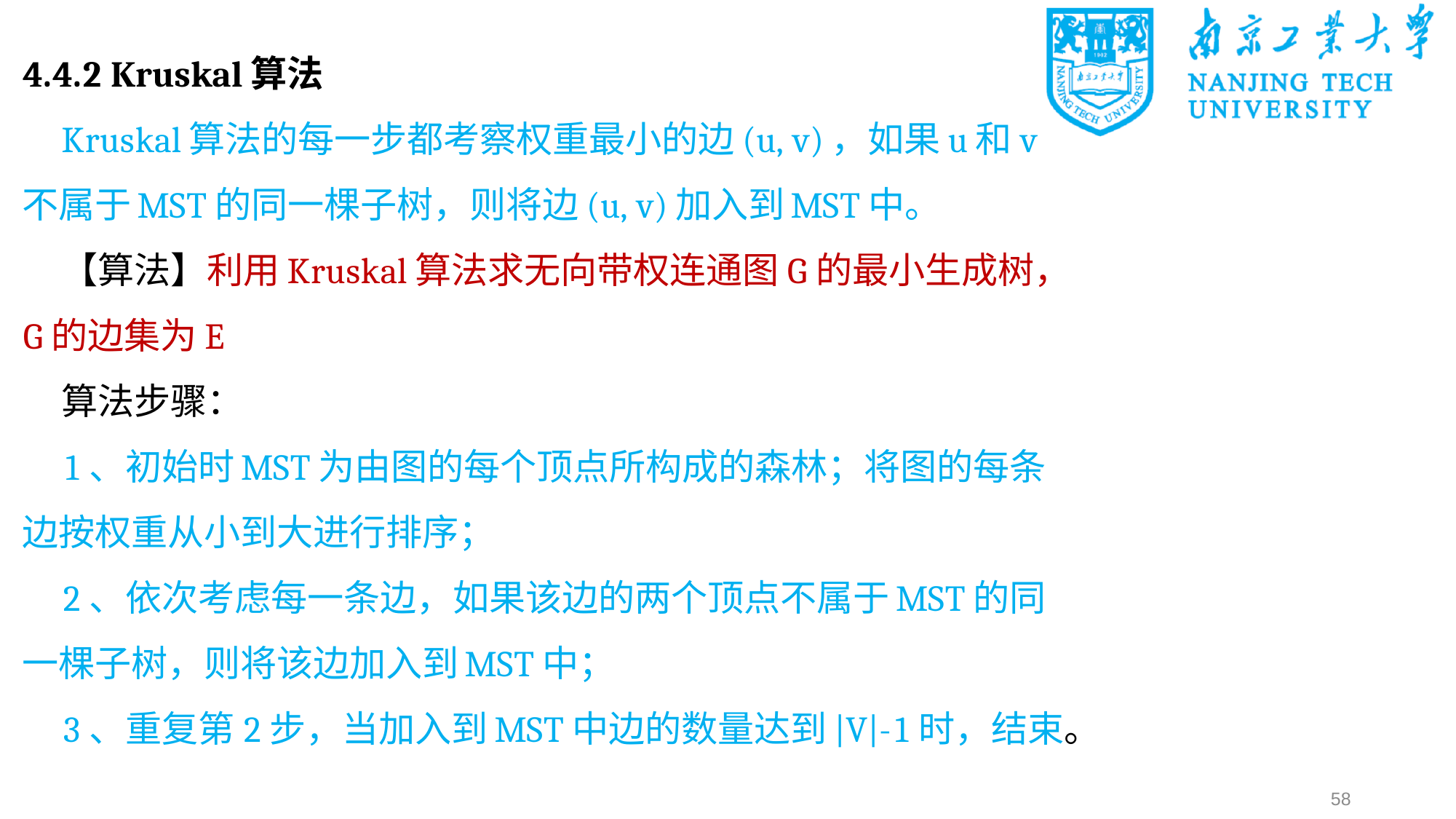

4.4.2 Kruskal算法
Kruskal算法的每一步都考察权重最小的边(u, v)，如果u和v不属于MST的同一棵子树，则将边(u, v)加入到MST中。
【算法】利用Kruskal算法求无向带权连通图G的最小生成树，G的边集为E
算法步骤：
1、初始时MST为由图的每个顶点所构成的森林；将图的每条边按权重从小到大进行排序；
2、依次考虑每一条边，如果该边的两个顶点不属于MST的同一棵子树，则将该边加入到MST中；
3、重复第2步，当加入到MST中边的数量达到|V|-1时，结束。

58